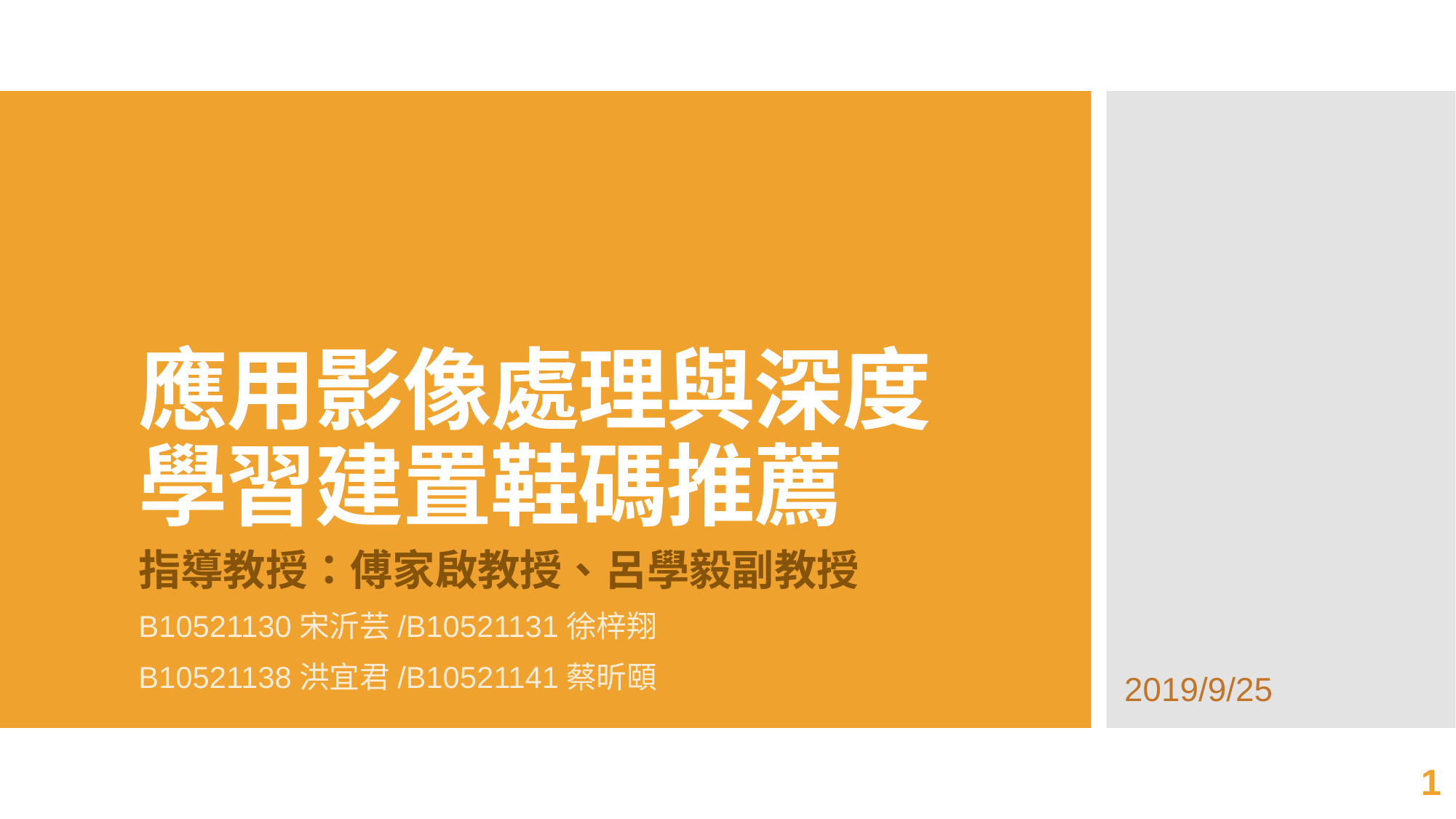

# 應用影像處理與深度學習建置鞋碼推薦
指導教授：傅家啟教授、呂學毅副教授
B10521130宋沂芸/B10521131徐梓翔
B10521138洪宜君/B10521141蔡昕頤
2019/9/25
1